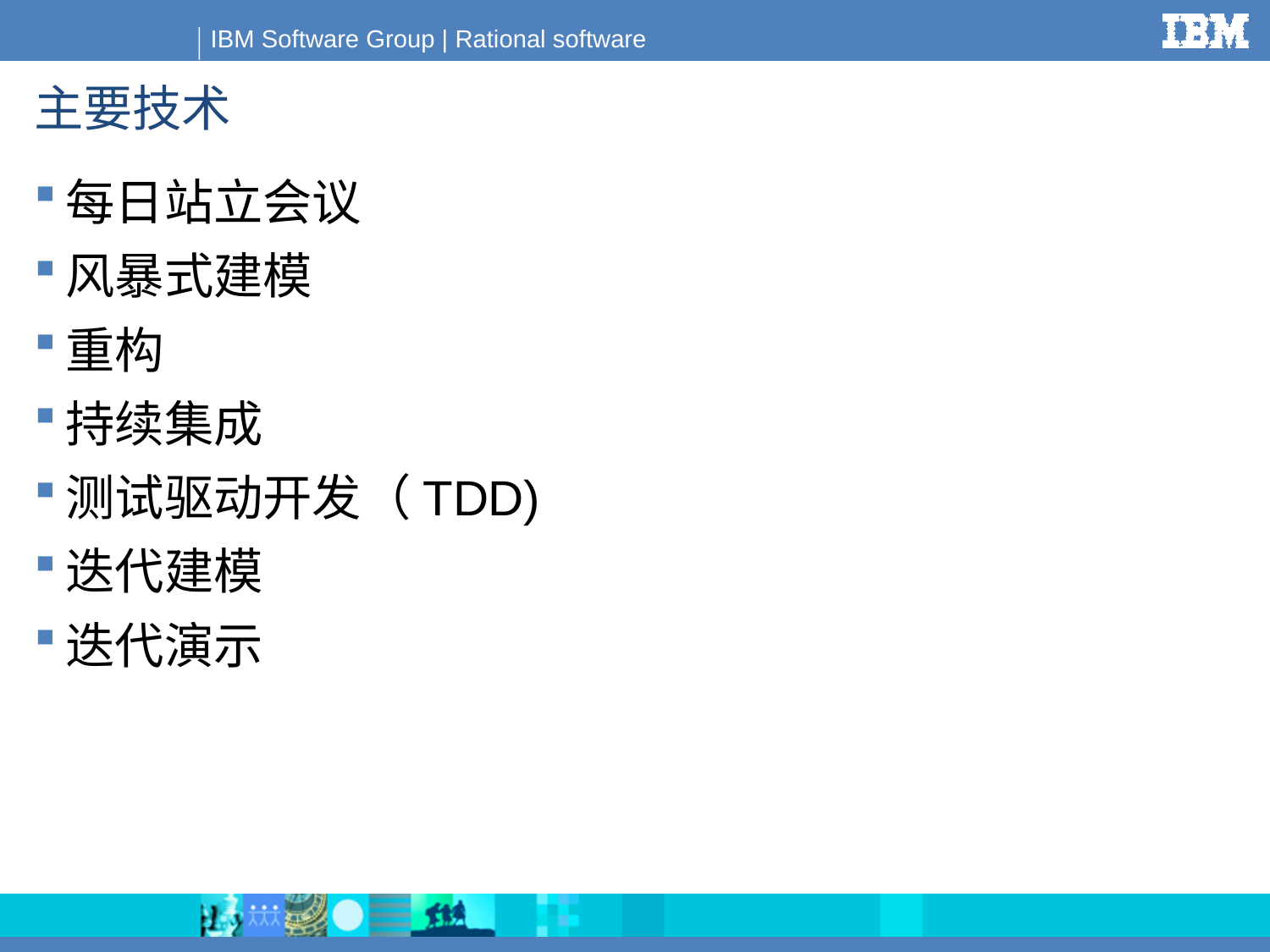

# 主要技术
每日站立会议
风暴式建模
重构
持续集成
测试驱动开发（TDD)
迭代建模
迭代演示